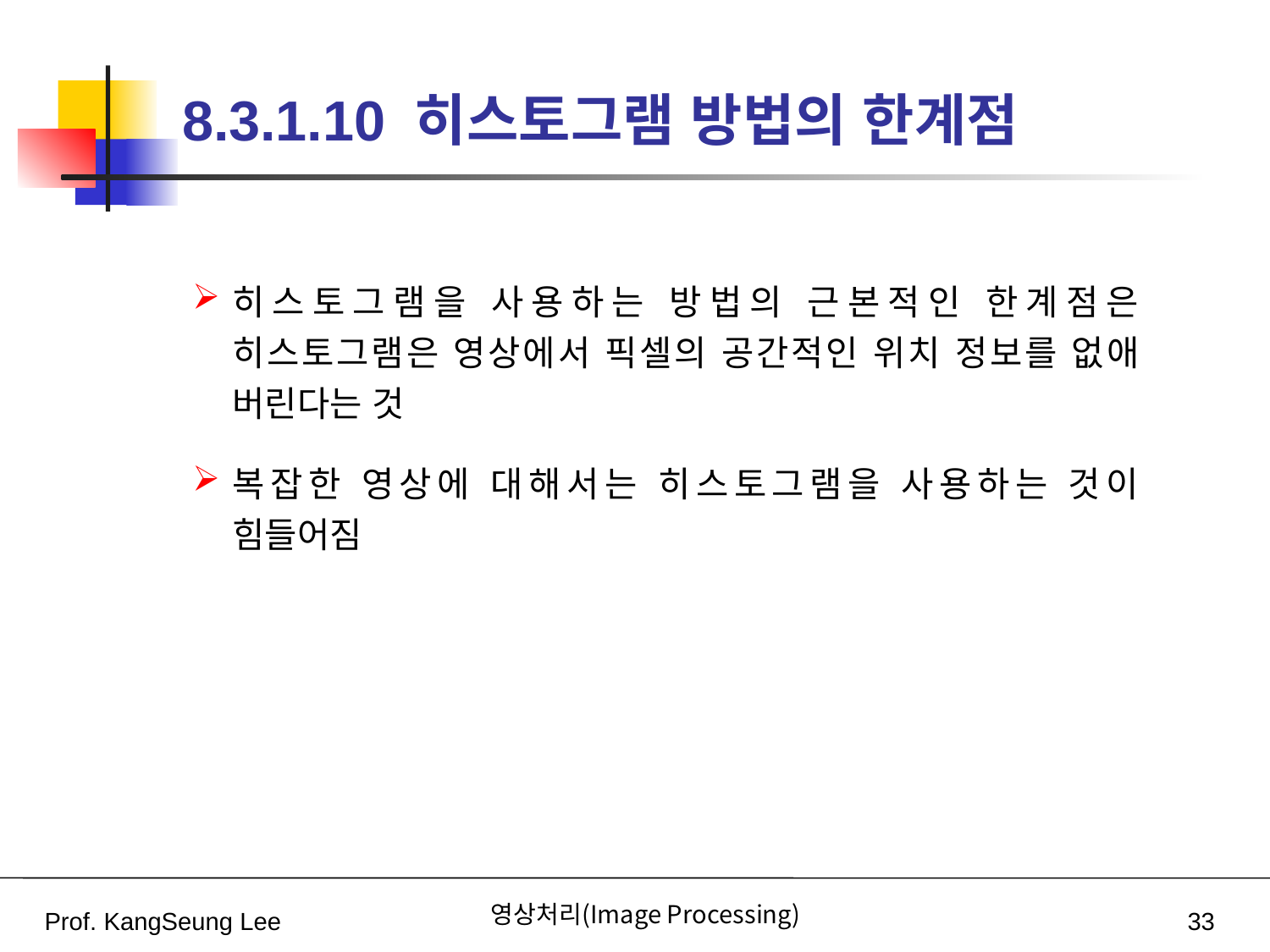

# 8.3.1.10 히스토그램 방법의 한계점
히스토그램을 사용하는 방법의 근본적인 한계점은 히스토그램은 영상에서 픽셀의 공간적인 위치 정보를 없애 버린다는 것
복잡한 영상에 대해서는 히스토그램을 사용하는 것이 힘들어짐
Prof. KangSeung Lee
영상처리(Image Processing)
33